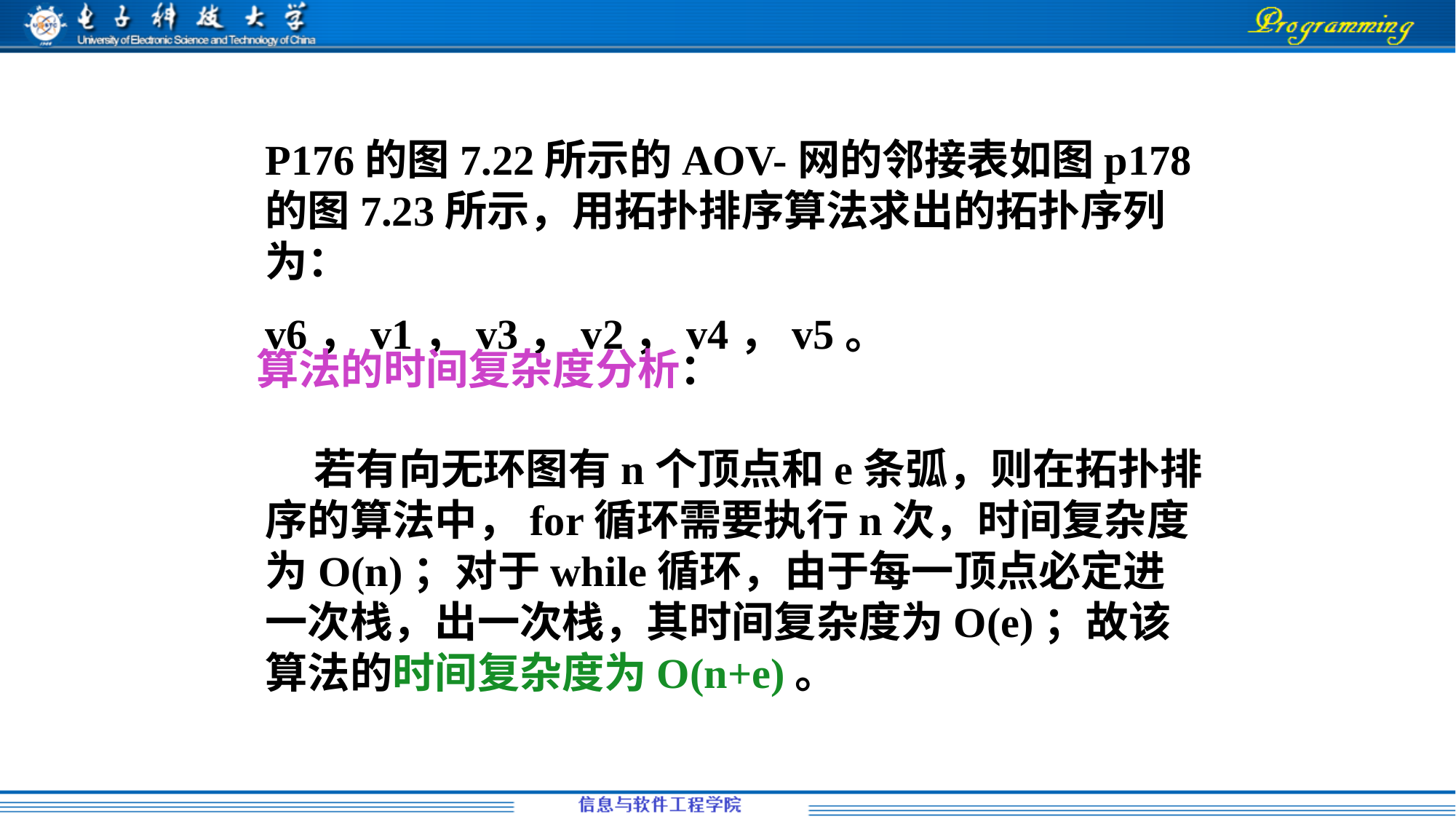

P176的图7.22所示的AOV-网的邻接表如图p178的图7.23所示，用拓扑排序算法求出的拓扑序列为：
v6，v1，v3，v2，v4，v5。
算法的时间复杂度分析：
    若有向无环图有n个顶点和e条弧，则在拓扑排序的算法中，for循环需要执行n次，时间复杂度为O(n)；对于while循环，由于每一顶点必定进一次栈，出一次栈，其时间复杂度为O(e)；故该算法的时间复杂度为O(n+e)。